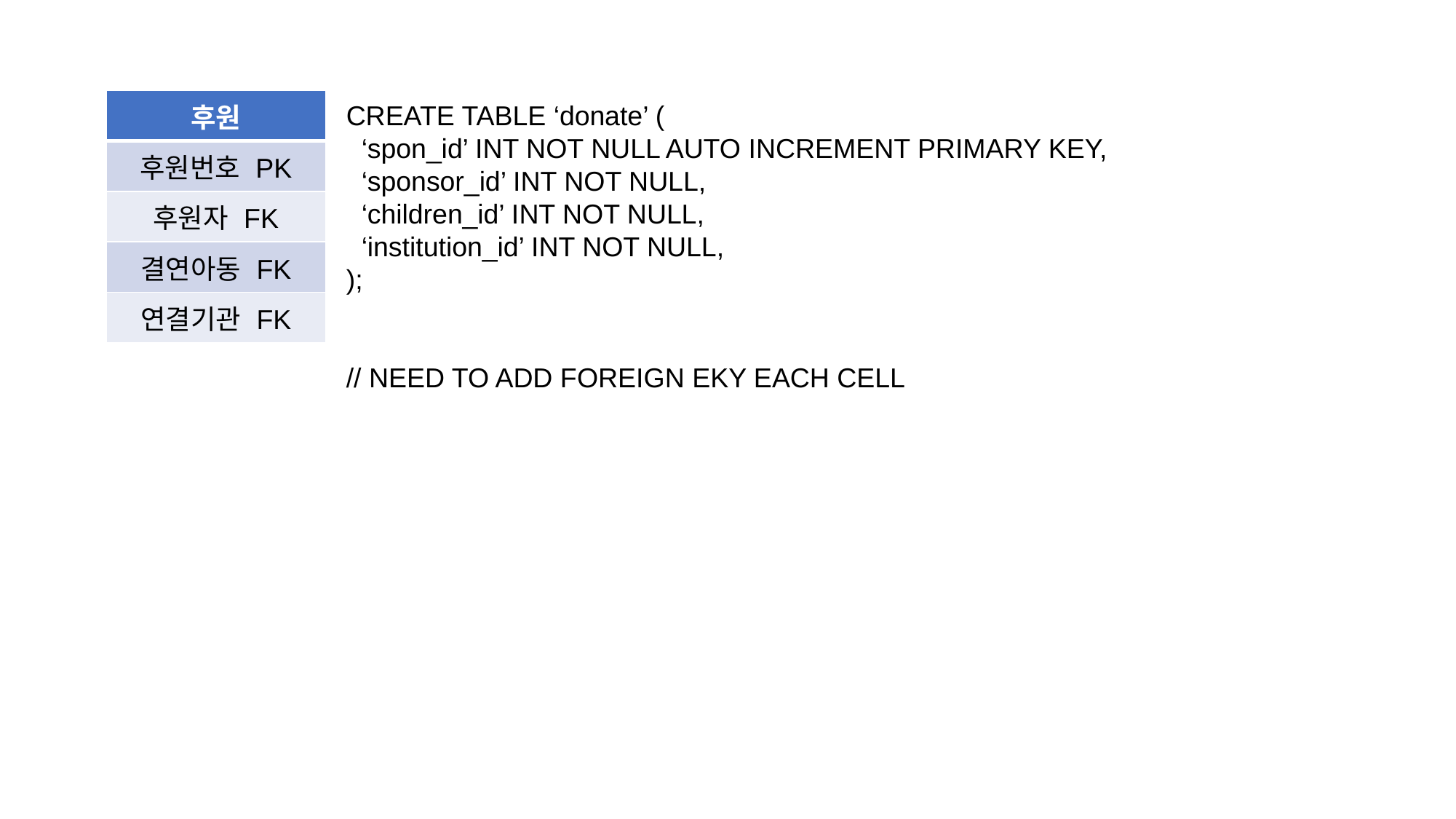

| 후원 |
| --- |
| 후원번호 PK |
| 후원자 FK |
| 결연아동 FK |
| 연결기관 FK |
CREATE TABLE ‘donate’ (
  ‘spon_id’ INT NOT NULL AUTO INCREMENT PRIMARY KEY,
  ‘sponsor_id’ INT NOT NULL,
  ‘children_id’ INT NOT NULL,
  ‘institution_id’ INT NOT NULL,
);

// NEED TO ADD FOREIGN EKY EACH CELL